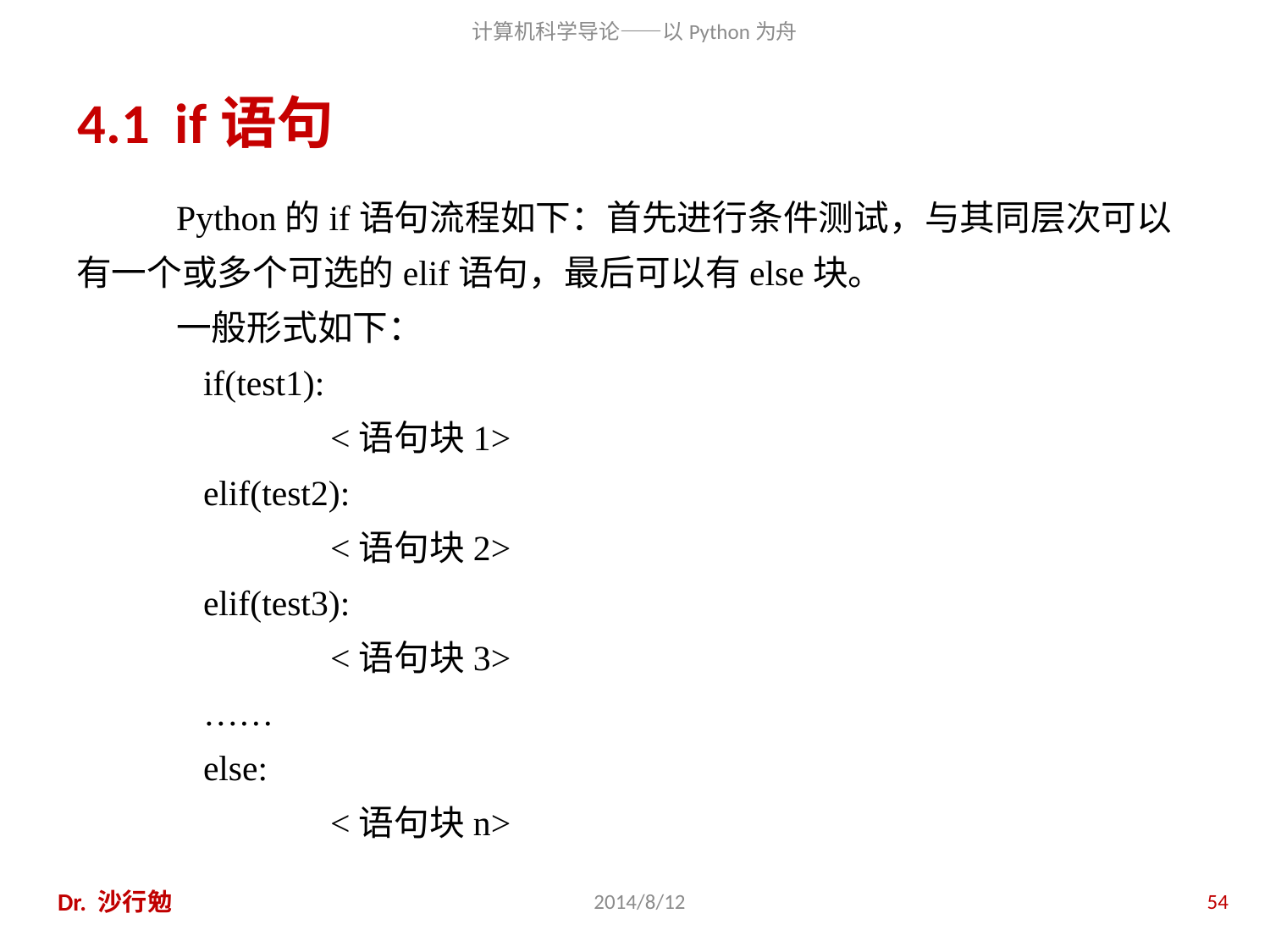

# 4.1  if语句
Python的if语句流程如下：首先进行条件测试，与其同层次可以有一个或多个可选的elif语句，最后可以有else块。
一般形式如下：
	if(test1):
		<语句块1>
	elif(test2):
		<语句块2>
	elif(test3):
		<语句块3>
	……
	else:
		<语句块n>
Dr. 沙行勉
2014/8/12
54